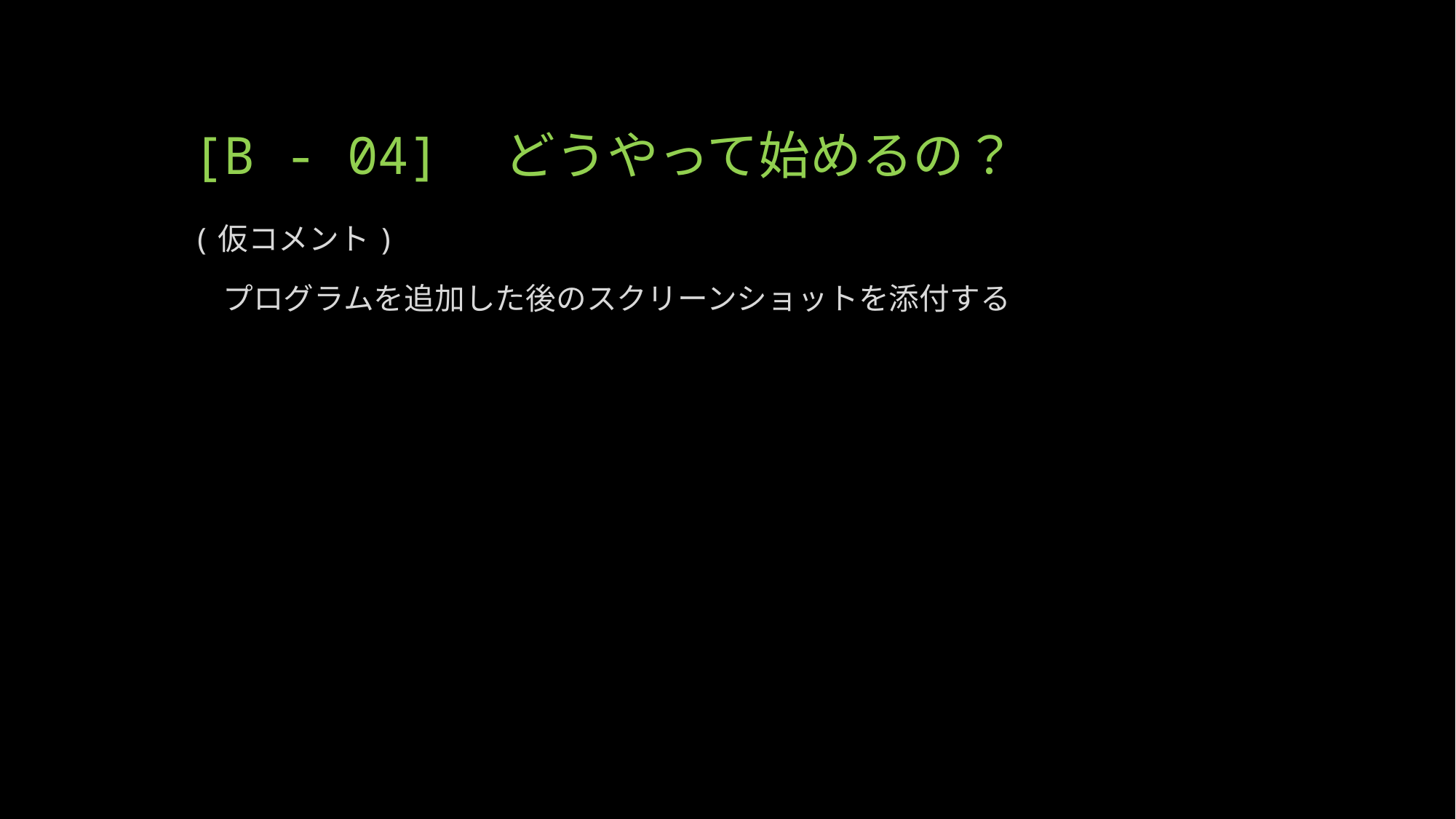

# [B - 04]　どうやって始めるの？
(仮コメント)
　プログラムを追加した後のスクリーンショットを添付する